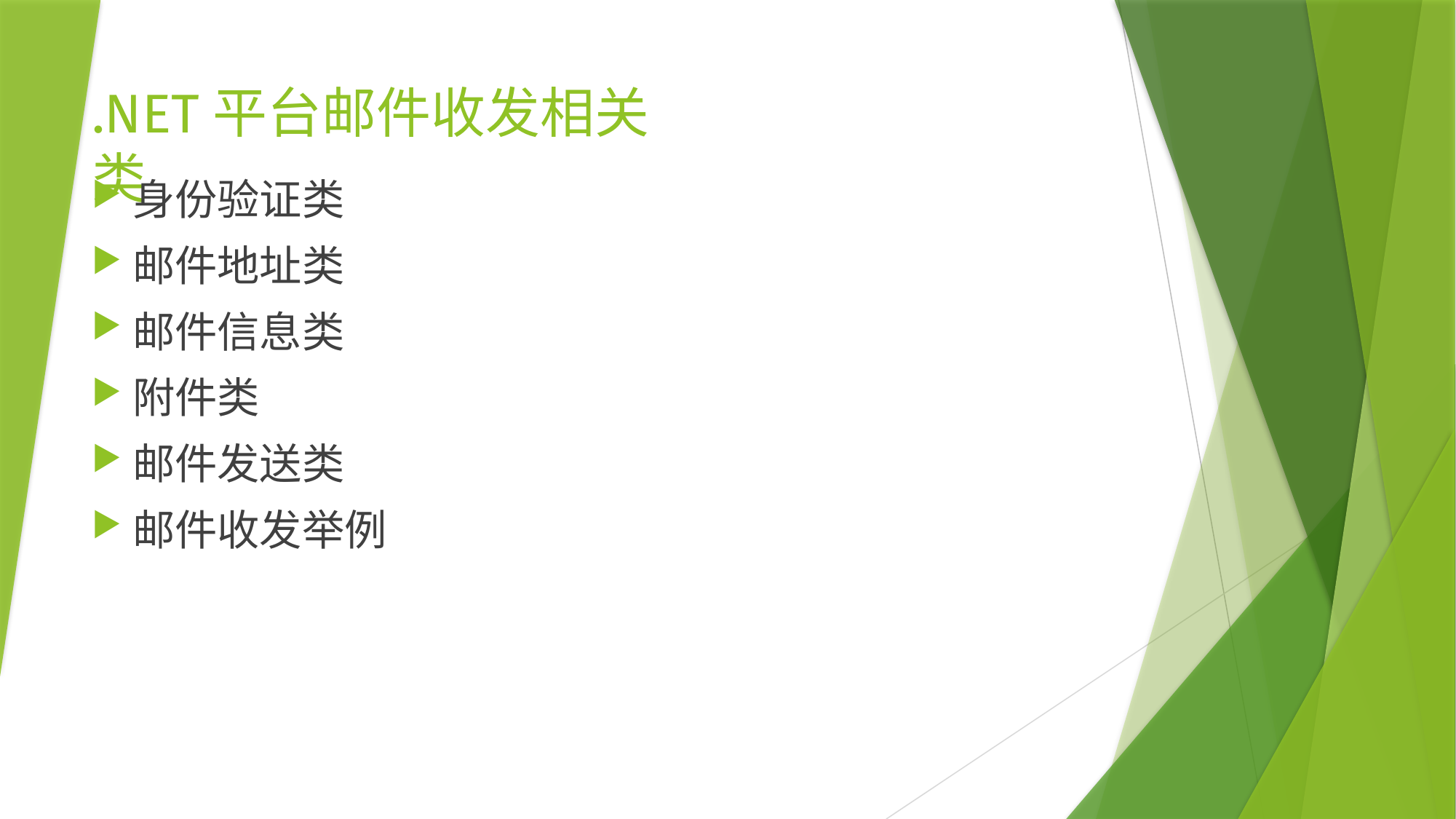

.NET平台邮件收发相关类
身份验证类
邮件地址类
邮件信息类
附件类
邮件发送类
邮件收发举例